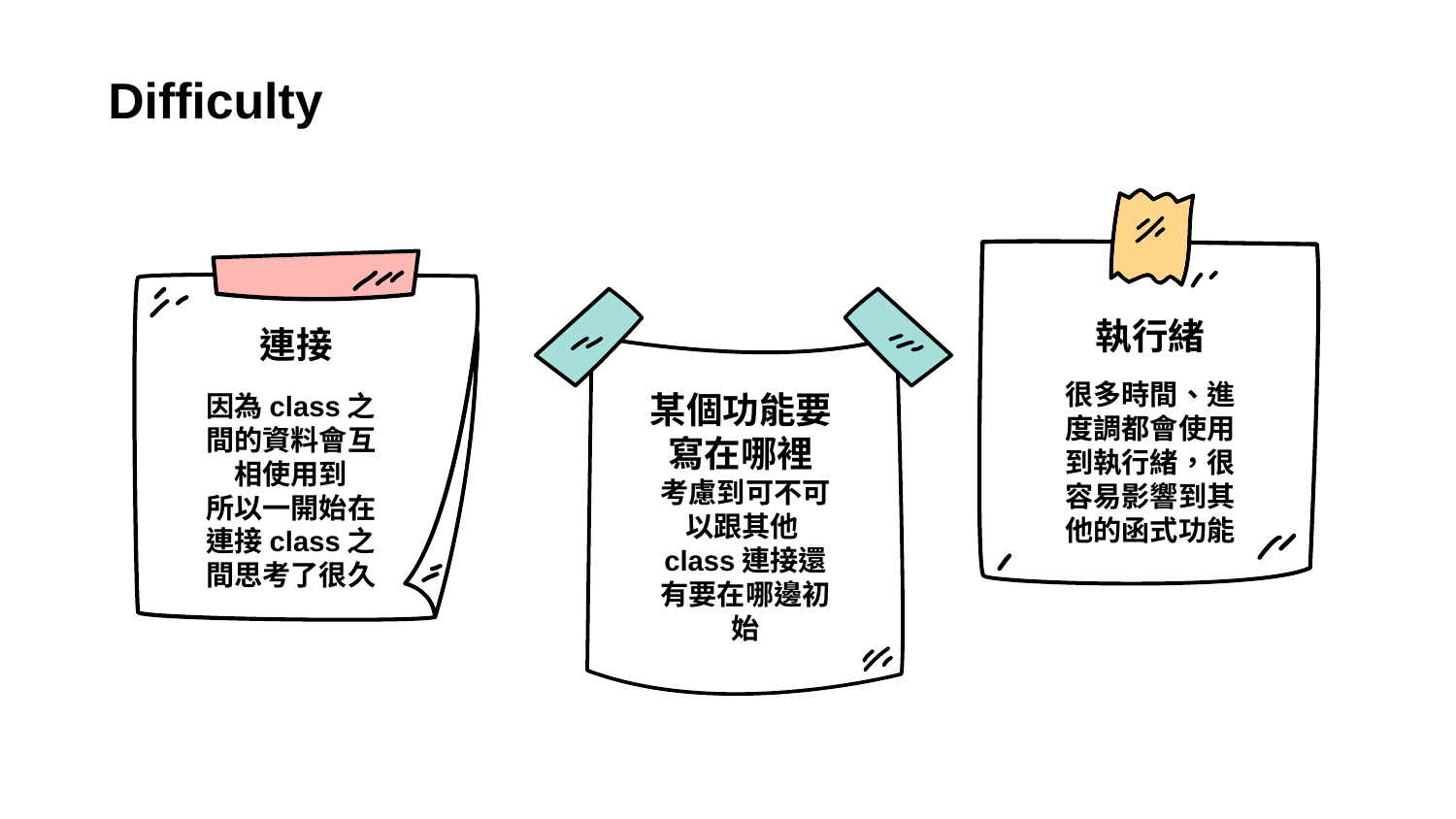

# Difficulty

執行緒
很多時間、進度調都會使用到執行緒，很容易影響到其他的函式功能

因為class之間的資料會互相使用到
所以一開始在連接class之間思考了很久

某個功能要寫在哪裡
考慮到可不可以跟其他class連接還有要在哪邊初始
連接